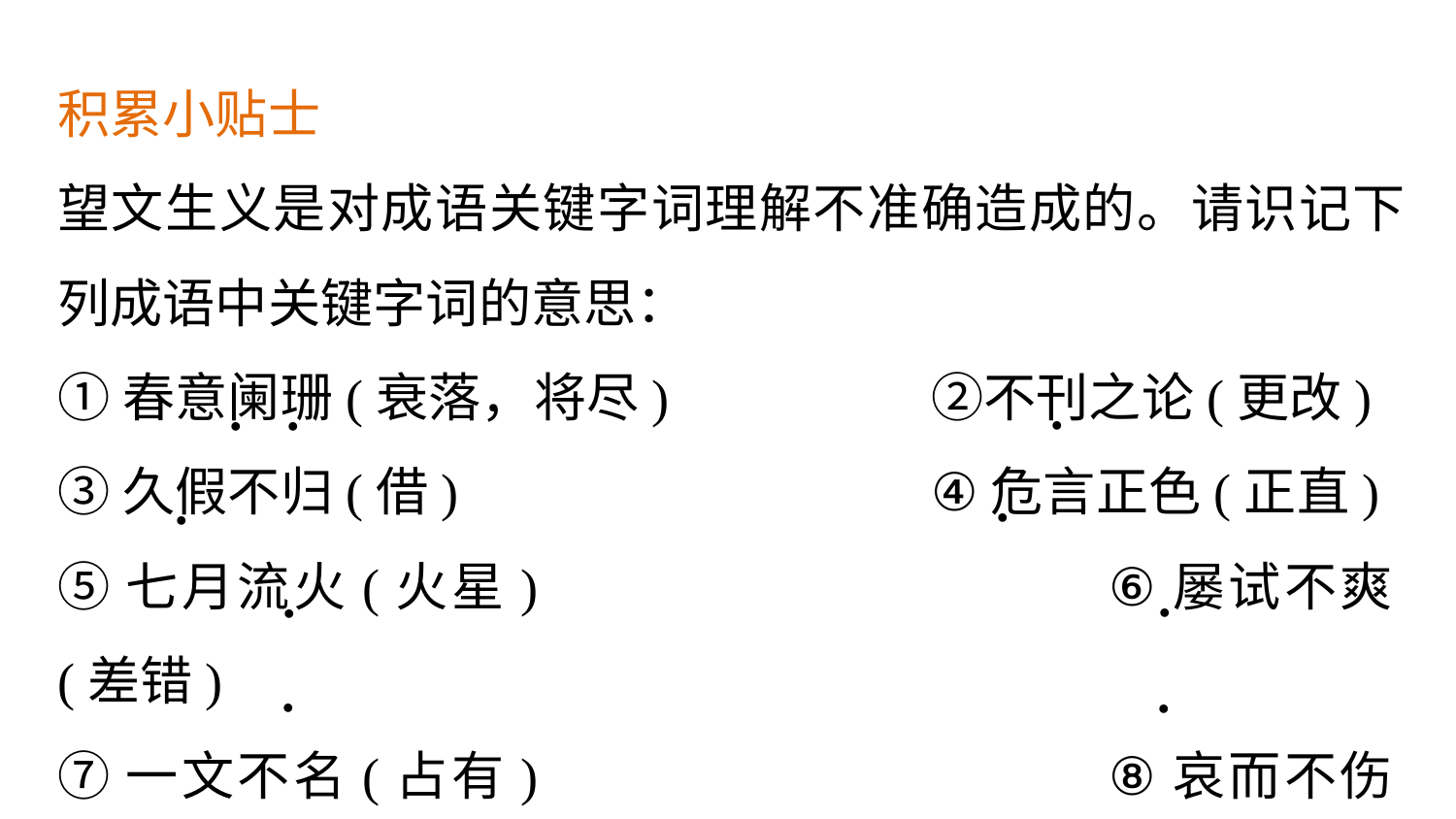

积累小贴士
望文生义是对成语关键字词理解不准确造成的。请识记下列成语中关键字词的意思：
①春意阑珊(衰落，将尽)　		②不刊之论(更改)
③久假不归(借)  				④危言正色(正直)
⑤七月流火(火星)  				⑥屡试不爽(差错)
⑦一文不名(占有)  				⑧哀而不伤(伤害)
.
.
.
.
.
.
.
.
.